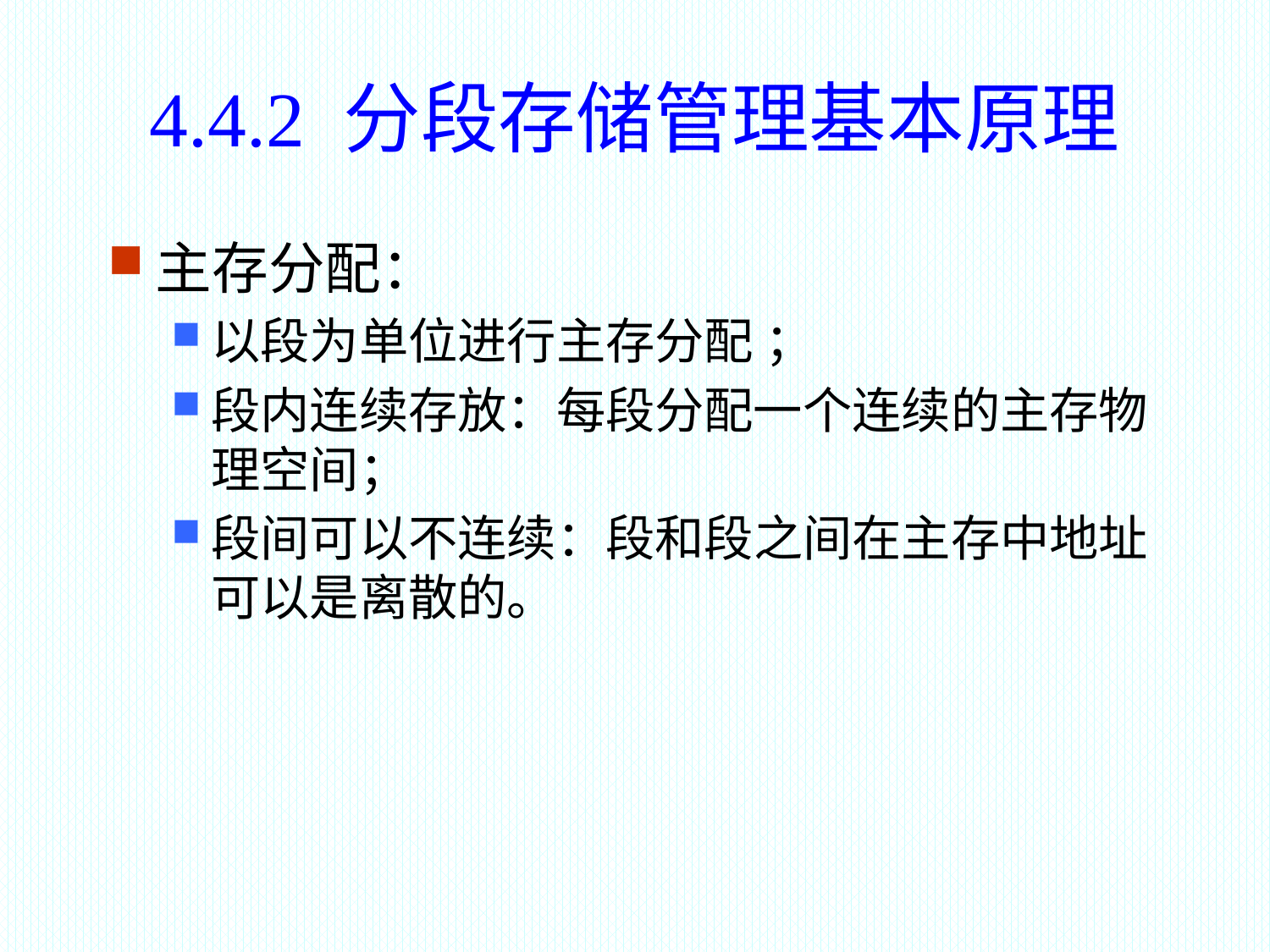

# 4.4.2 分段存储管理基本原理
主存分配：
以段为单位进行主存分配 ；
段内连续存放：每段分配一个连续的主存物理空间；
段间可以不连续：段和段之间在主存中地址可以是离散的。